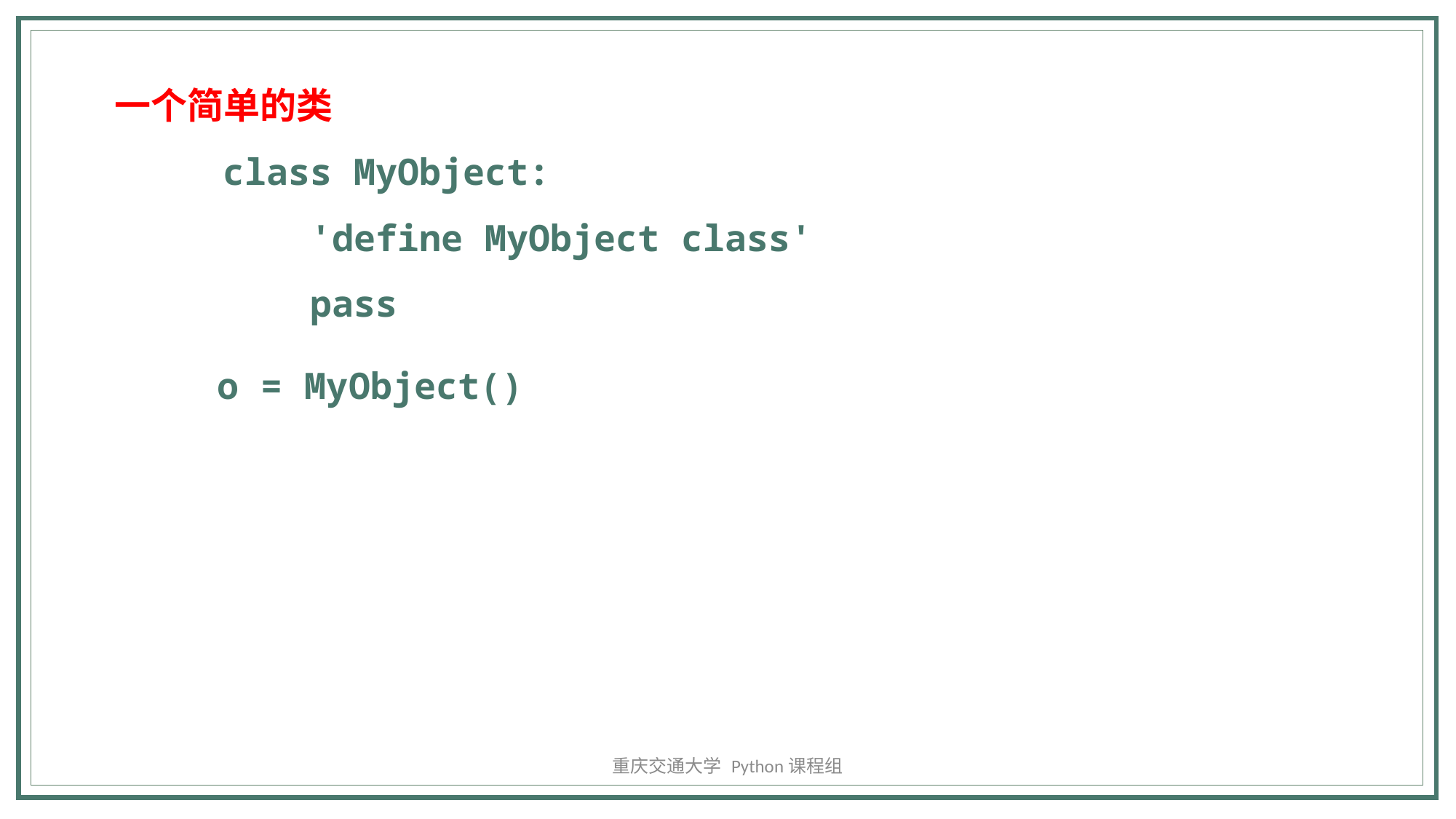

一个简单的类
class MyObject:
    'define MyObject class'
    pass
o = MyObject()
重庆交通大学 Python课程组